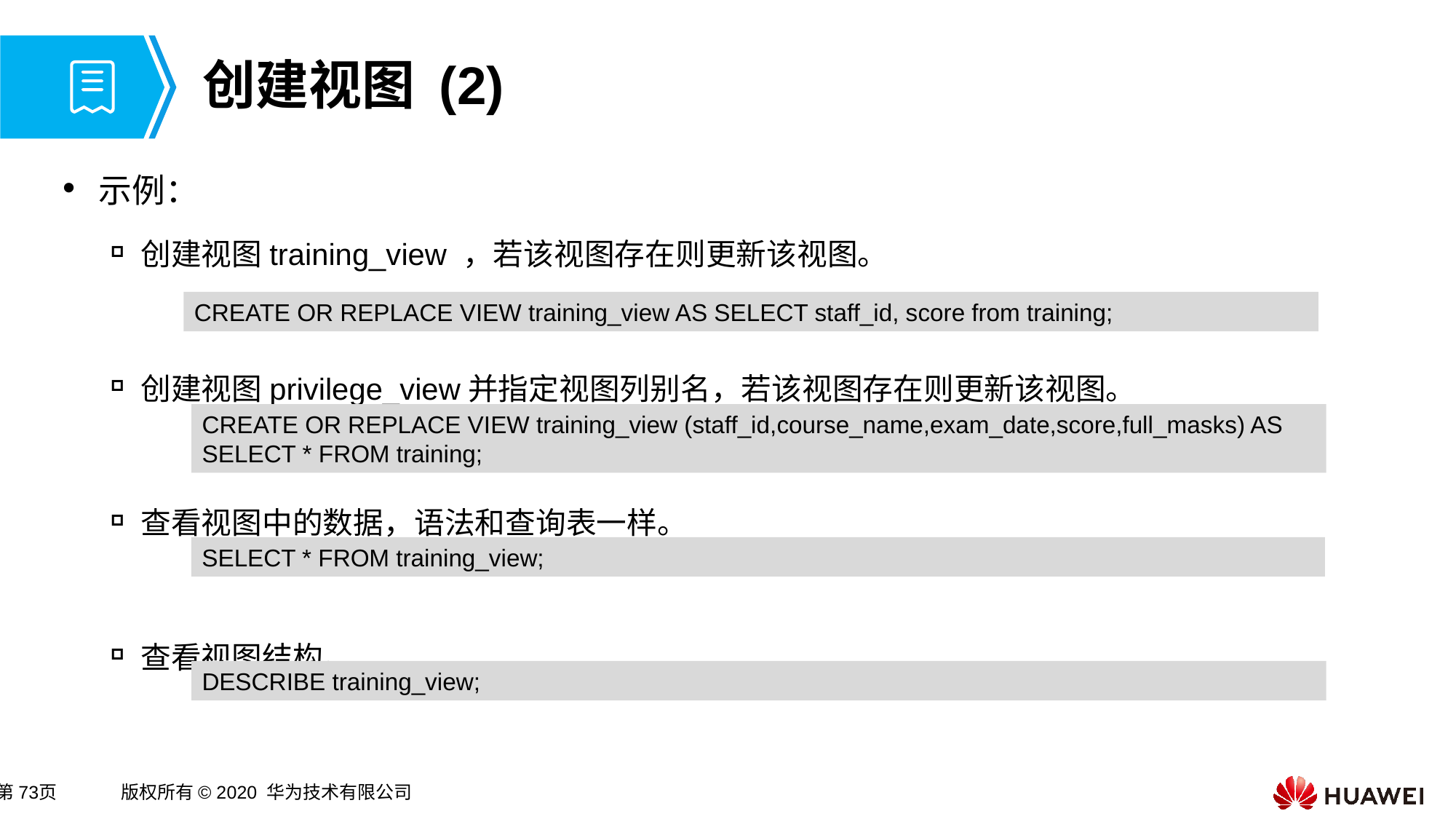

# 创建视图 (2)
示例：
创建视图training_view ，若该视图存在则更新该视图。

创建视图privilege_view并指定视图列别名，若该视图存在则更新该视图。

查看视图中的数据，语法和查询表一样。

查看视图结构。
CREATE OR REPLACE VIEW training_view AS SELECT staff_id, score from training;
CREATE OR REPLACE VIEW training_view (staff_id,course_name,exam_date,score,full_masks) AS SELECT * FROM training;
SELECT * FROM training_view;
DESCRIBE training_view;